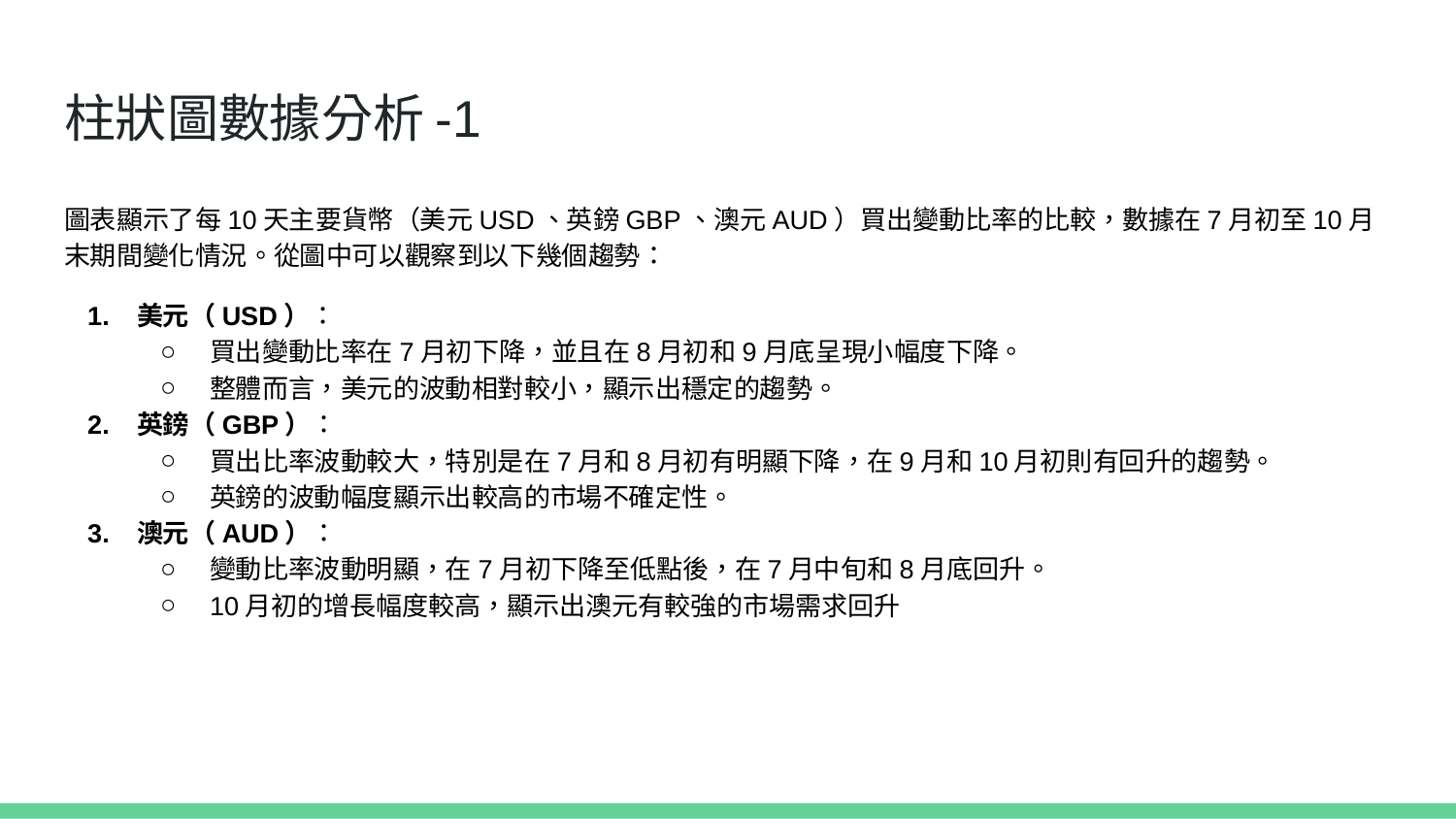

# 柱狀圖數據分析-1

圖表顯示了每10天主要貨幣（美元USD、英鎊GBP、澳元AUD）買出變動比率的比較，數據在7月初至10月末期間變化情況。從圖中可以觀察到以下幾個趨勢：
美元（USD）：
買出變動比率在7月初下降，並且在8月初和9月底呈現小幅度下降。
整體而言，美元的波動相對較小，顯示出穩定的趨勢。
英鎊（GBP）：
買出比率波動較大，特別是在7月和8月初有明顯下降，在9月和10月初則有回升的趨勢。
英鎊的波動幅度顯示出較高的市場不確定性。
澳元（AUD）：
變動比率波動明顯，在7月初下降至低點後，在7月中旬和8月底回升。
10月初的增長幅度較高，顯示出澳元有較強的市場需求回升